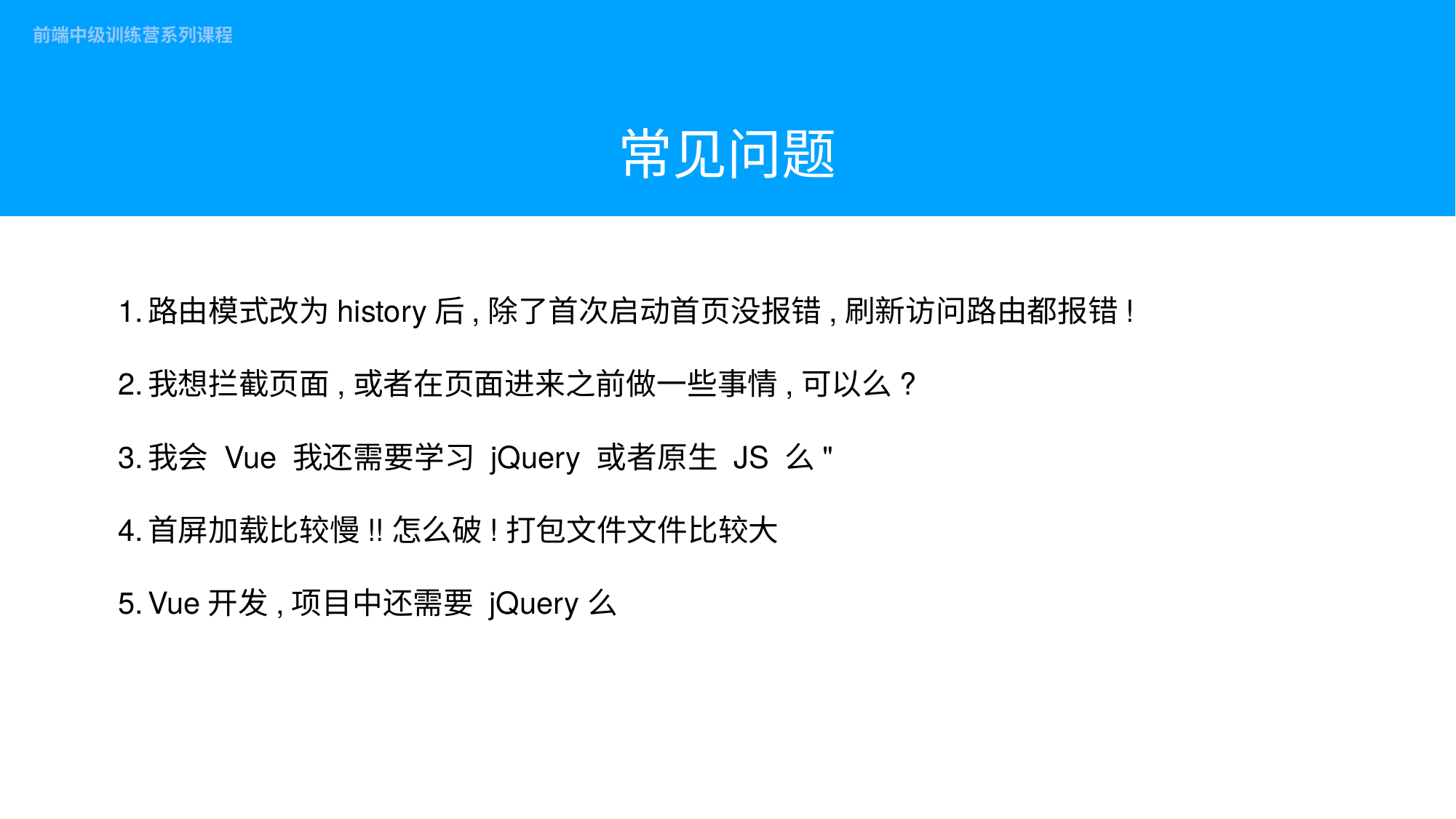

# 常见问题
路由模式改为history后,除了首次启动首页没报错,刷新访问路由都报错!
我想拦截页面,或者在页面进来之前做一些事情,可以么?
我会 Vue 我还需要学习 jQuery 或者原生 JS 么"
首屏加载比较慢!!怎么破!打包文件文件比较大
Vue开发,项目中还需要 jQuery么